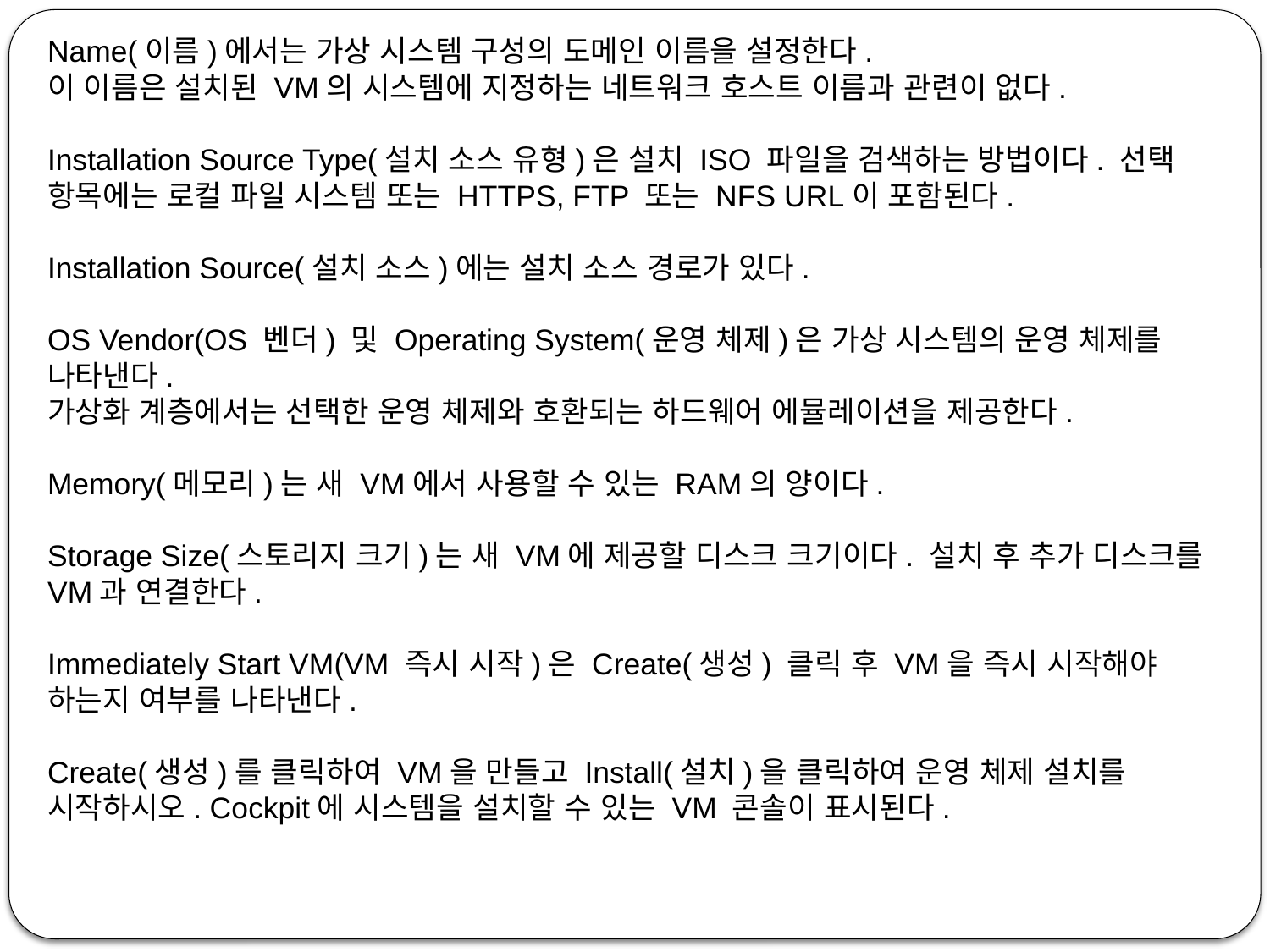

Name(이름)에서는 가상 시스템 구성의 도메인 이름을 설정한다.
이 이름은 설치된 VM의 시스템에 지정하는 네트워크 호스트 이름과 관련이 없다.

Installation Source Type(설치 소스 유형)은 설치 ISO 파일을 검색하는 방법이다. 선택 항목에는 로컬 파일 시스템 또는 HTTPS, FTP 또는 NFS URL이 포함된다.

Installation Source(설치 소스)에는 설치 소스 경로가 있다.

OS Vendor(OS 벤더) 및 Operating System(운영 체제)은 가상 시스템의 운영 체제를 나타낸다.
가상화 계층에서는 선택한 운영 체제와 호환되는 하드웨어 에뮬레이션을 제공한다.

Memory(메모리)는 새 VM에서 사용할 수 있는 RAM의 양이다.

Storage Size(스토리지 크기)는 새 VM에 제공할 디스크 크기이다. 설치 후 추가 디스크를 VM과 연결한다.

Immediately Start VM(VM 즉시 시작)은 Create(생성) 클릭 후 VM을 즉시 시작해야 하는지 여부를 나타낸다.

Create(생성)를 클릭하여 VM을 만들고 Install(설치)을 클릭하여 운영 체제 설치를 시작하시오. Cockpit에 시스템을 설치할 수 있는 VM 콘솔이 표시된다.